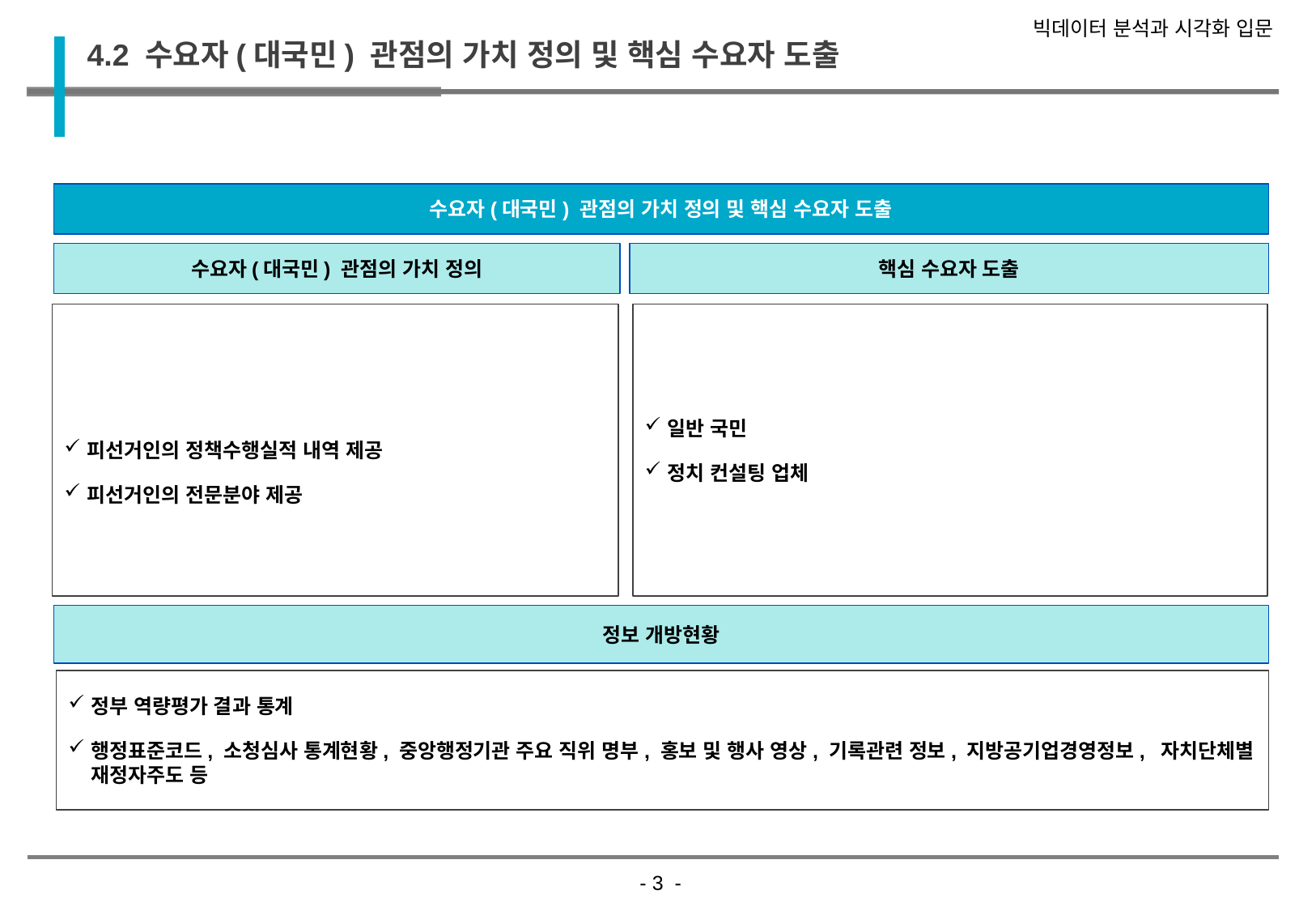

# 4.2 수요자(대국민) 관점의 가치 정의 및 핵심 수요자 도출

수요자(대국민) 관점의 가치 정의 및 핵심 수요자 도출
수요자(대국민) 관점의 가치 정의
핵심 수요자 도출

피선거인의 정책수행실적 내역 제공
피선거인의 전문분야 제공
일반 국민
정치 컨설팅 업체
정보 개방현황
정부 역량평가 결과 통계
행정표준코드, 소청심사 통계현황, 중앙행정기관 주요 직위 명부, 홍보 및 행사 영상, 기록관련 정보, 지방공기업경영정보,  자치단체별 재정자주도 등